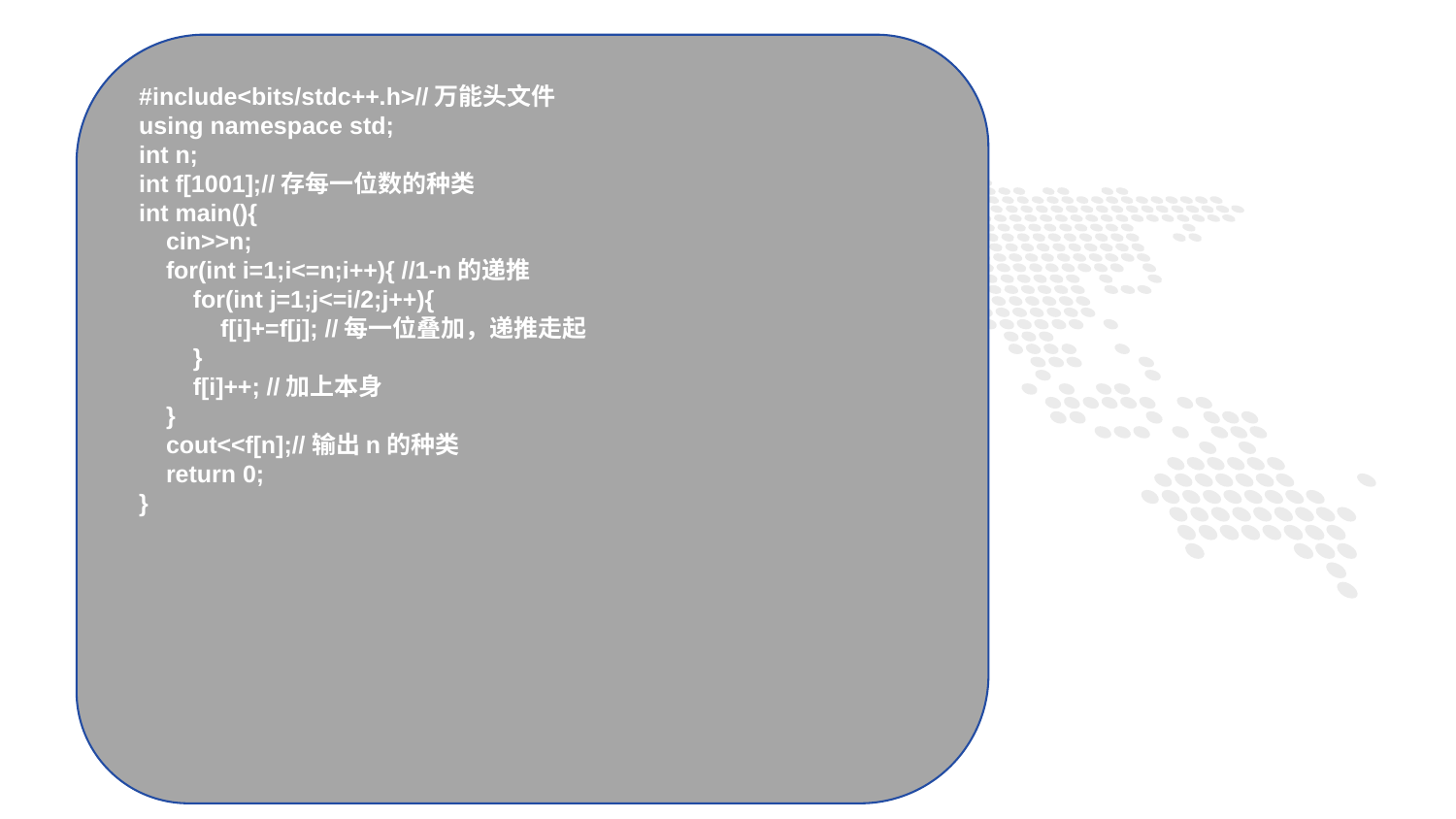

#include<bits/stdc++.h>//万能头文件
using namespace std;
int n;
int f[1001];//存每一位数的种类
int main(){
    cin>>n;
    for(int i=1;i<=n;i++){ //1-n的递推
        for(int j=1;j<=i/2;j++){
            f[i]+=f[j]; //每一位叠加，递推走起
        }
        f[i]++; //加上本身
    }
    cout<<f[n];//输出n的种类
    return 0;
}
1
PART  ONE